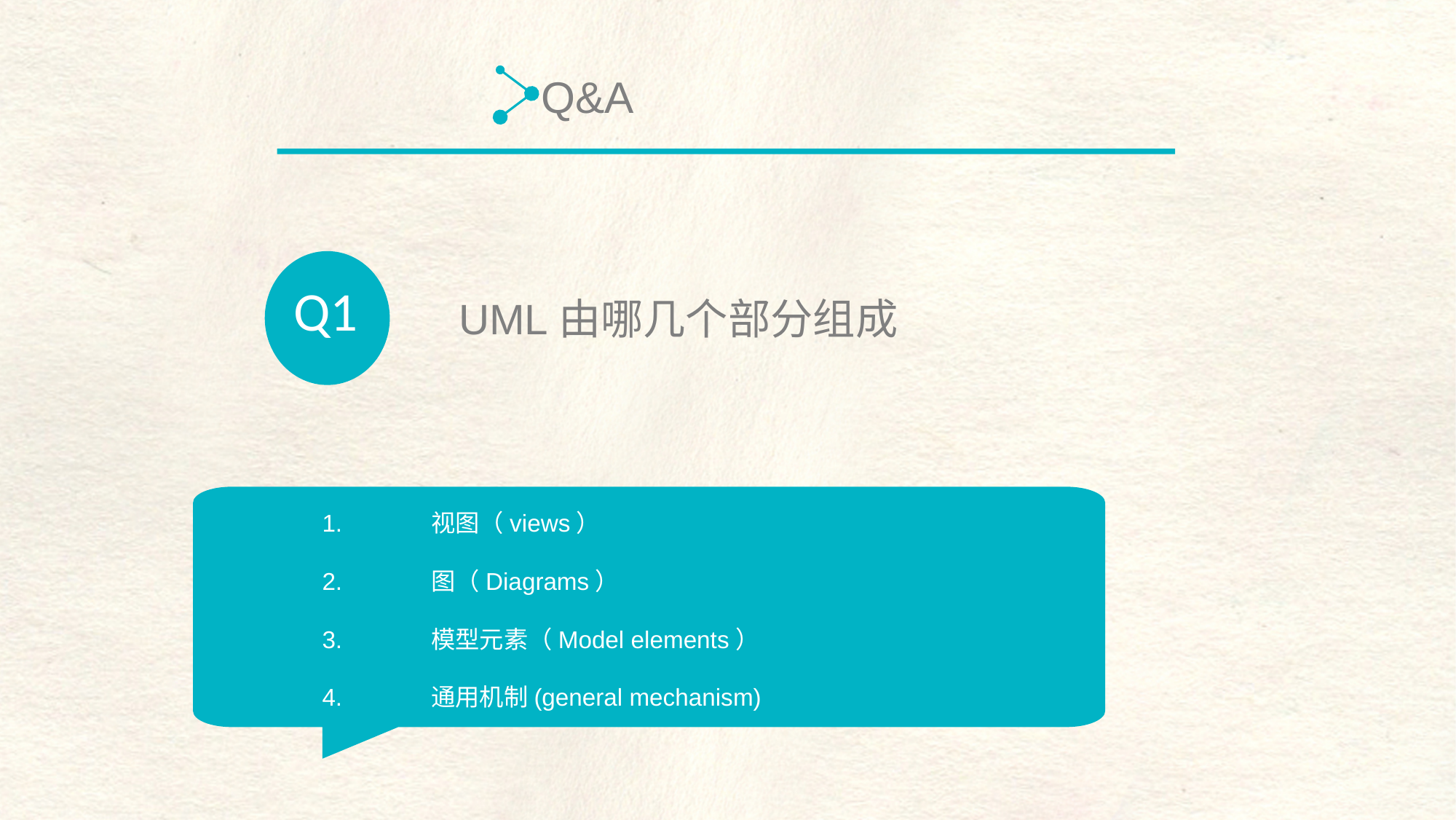

Q&A

Q1
UML由哪几个部分组成

	1.	视图（views）

	2.	图（Diagrams）

	3.	模型元素（Model elements）

	4.	通用机制(general mechanism)